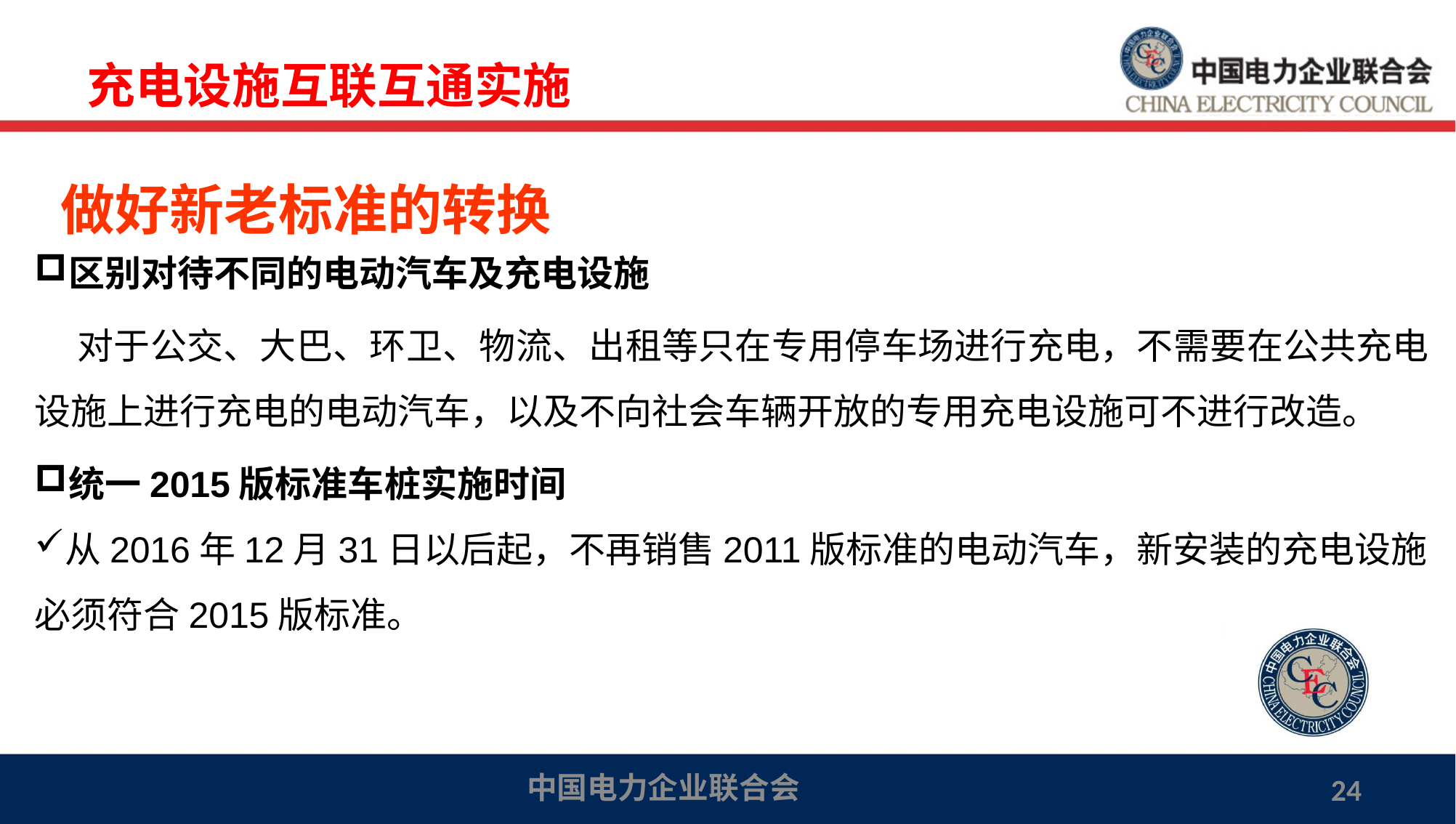

充电设施互联互通实施
做好新老标准的转换
区别对待不同的电动汽车及充电设施
    对于公交、大巴、环卫、物流、出租等只在专用停车场进行充电，不需要在公共充电设施上进行充电的电动汽车，以及不向社会车辆开放的专用充电设施可不进行改造。
统一2015版标准车桩实施时间
从2016年12月31日以后起，不再销售2011版标准的电动汽车，新安装的充电设施必须符合2015版标准。

中国电力企业联合会
24